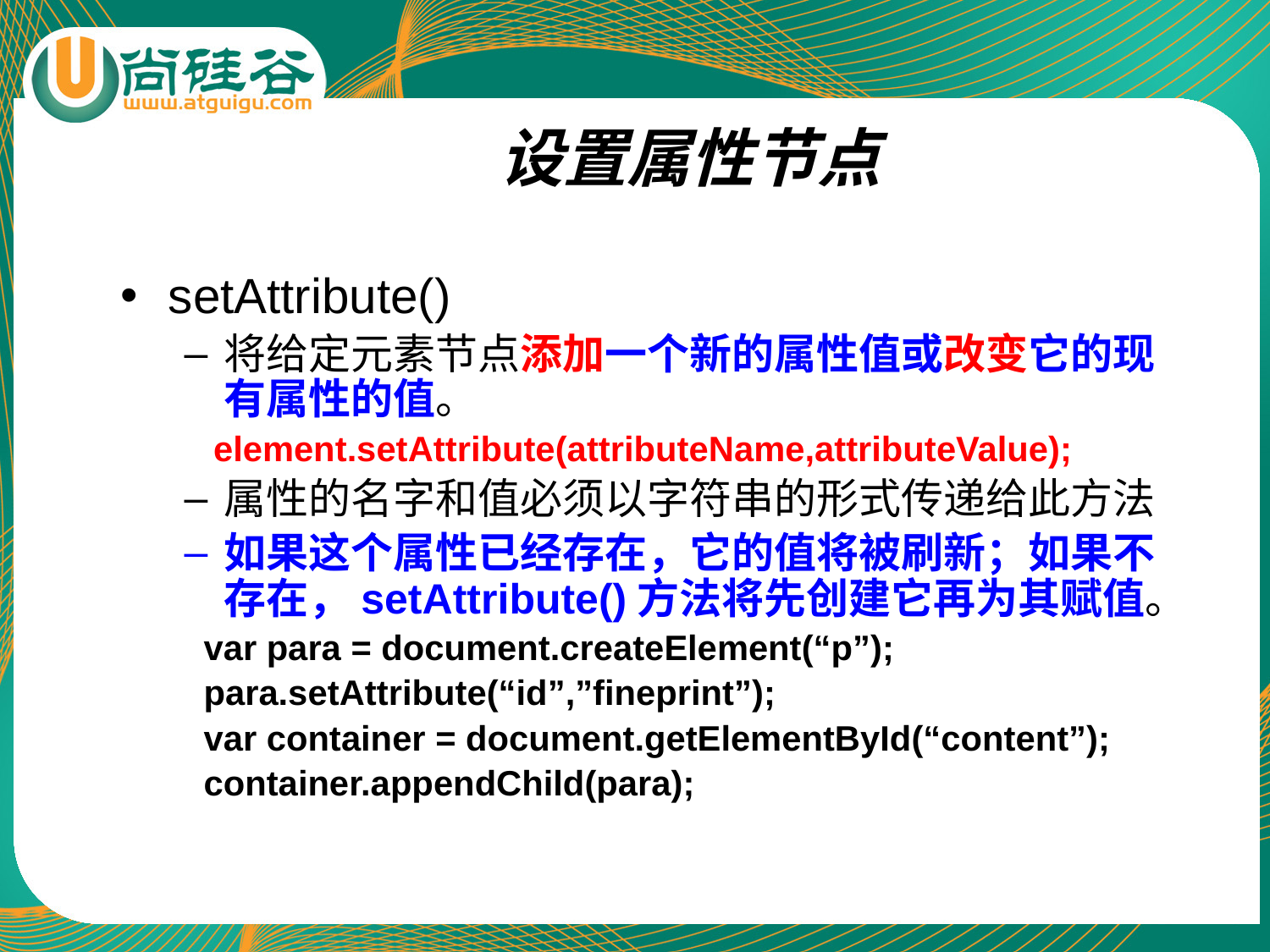

# 设置属性节点
setAttribute()
将给定元素节点添加一个新的属性值或改变它的现有属性的值。
   element.setAttribute(attributeName,attributeValue);
属性的名字和值必须以字符串的形式传递给此方法
如果这个属性已经存在，它的值将被刷新；如果不存在，setAttribute()方法将先创建它再为其赋值。
  var para = document.createElement(“p”);
  para.setAttribute(“id”,”fineprint”);
  var container = document.getElementById(“content”);
  container.appendChild(para);